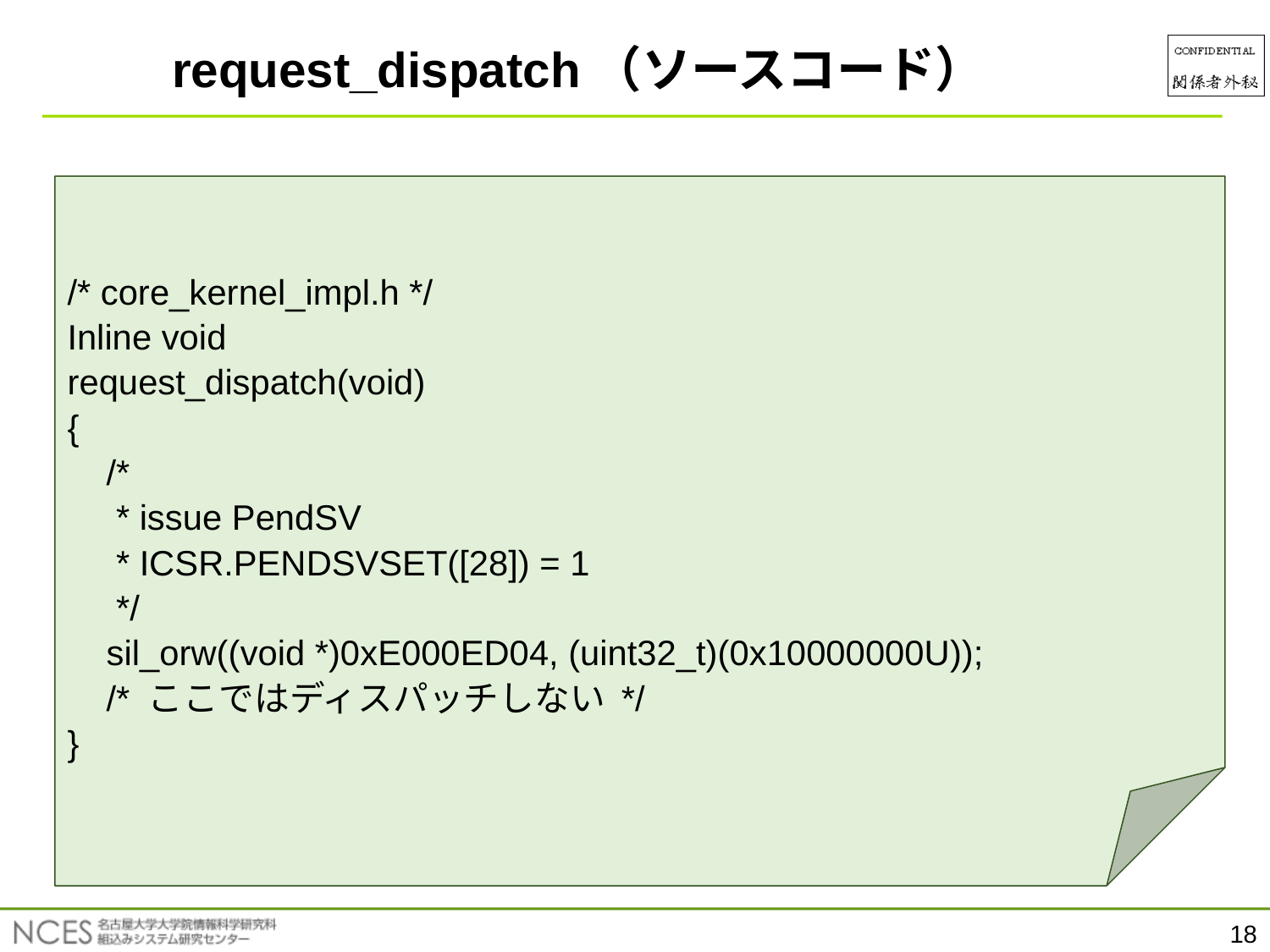

request_dispatch（ソースコード）

/* core_kernel_impl.h */
Inline void
request_dispatch(void)
{
    /*
     * issue PendSV
     * ICSR.PENDSVSET([28]) = 1
     */
    sil_orw((void *)0xE000ED04, (uint32_t)(0x10000000U));
    /* ここではディスパッチしない */
}
18